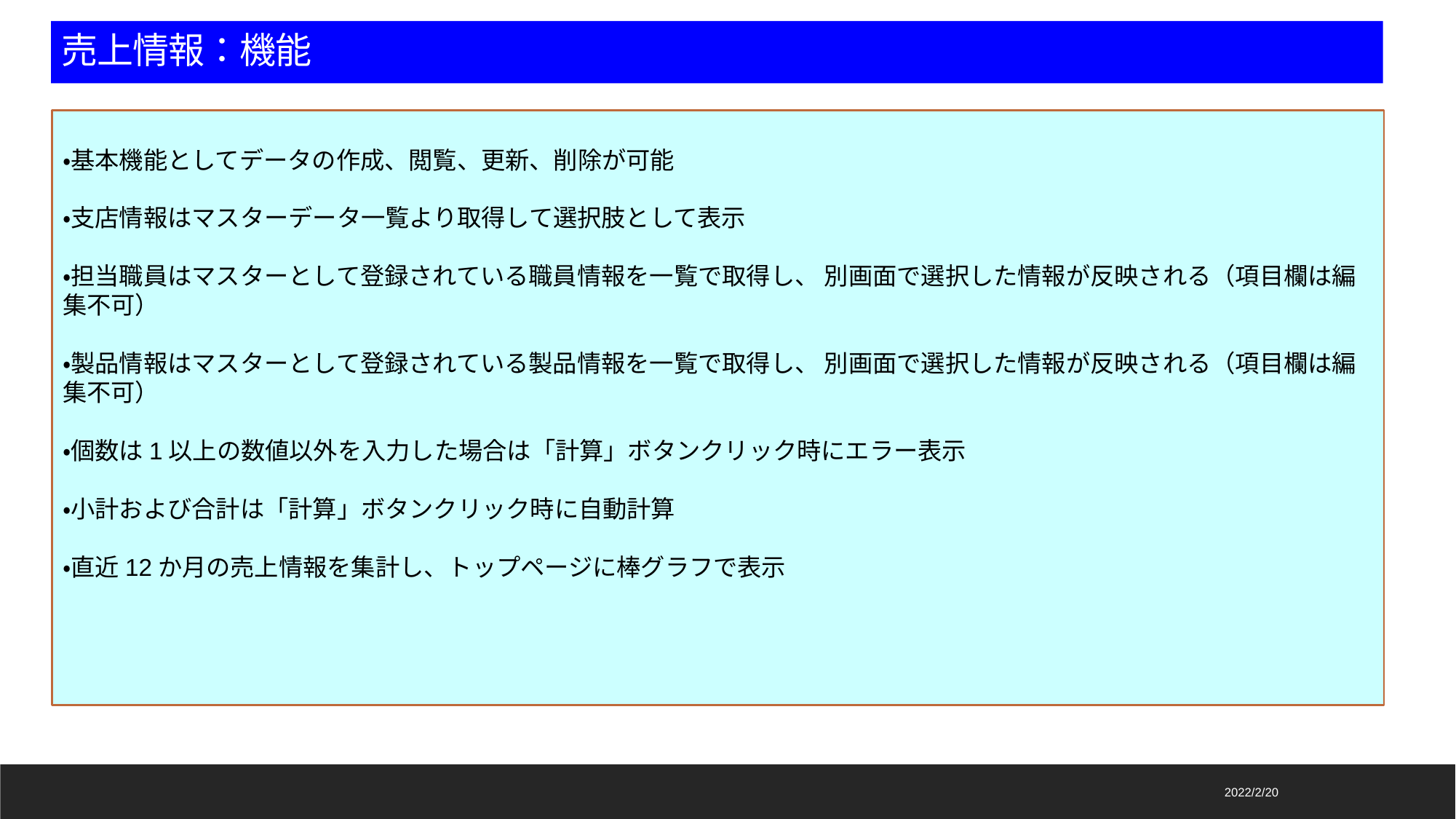

売上情報：機能

・基本機能としてデータの作成、閲覧、更新、削除が可能

・支店情報はマスターデータ一覧より取得して選択肢として表示

・担当職員はマスターとして登録されている職員情報を一覧で取得し、 別画面で選択した情報が反映される（項目欄は編集不可）

・製品情報はマスターとして登録されている製品情報を一覧で取得し、 別画面で選択した情報が反映される（項目欄は編集不可）

・個数は1以上の数値以外を入力した場合は「計算」ボタンクリック時にエラー表示

・小計および合計は「計算」ボタンクリック時に自動計算

・直近12か月の売上情報を集計し、トップページに棒グラフで表示
2022/2/20